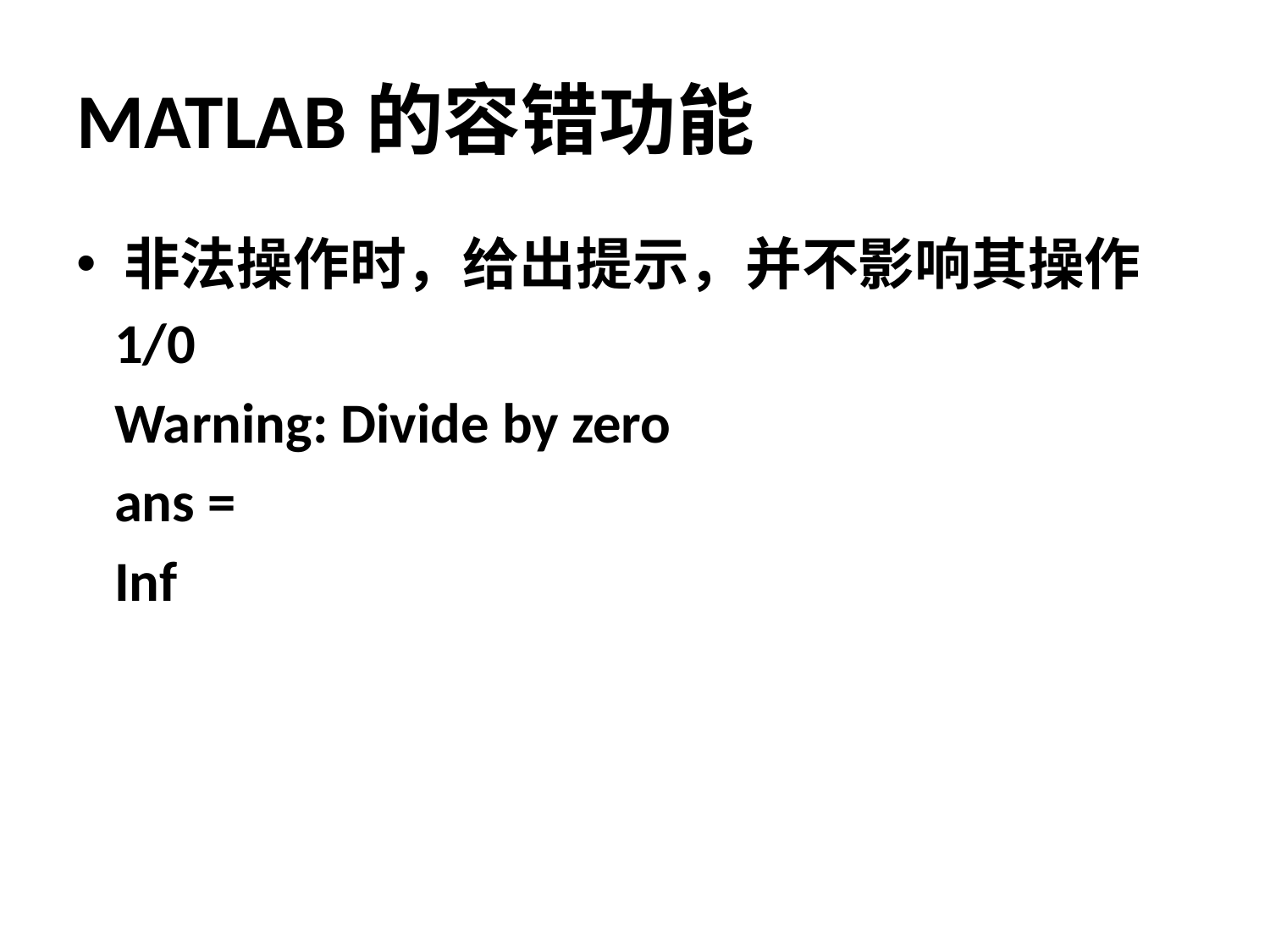

# MATLAB的容错功能
非法操作时，给出提示，并不影响其操作
   1/0
   Warning: Divide by zero
   ans =
   Inf